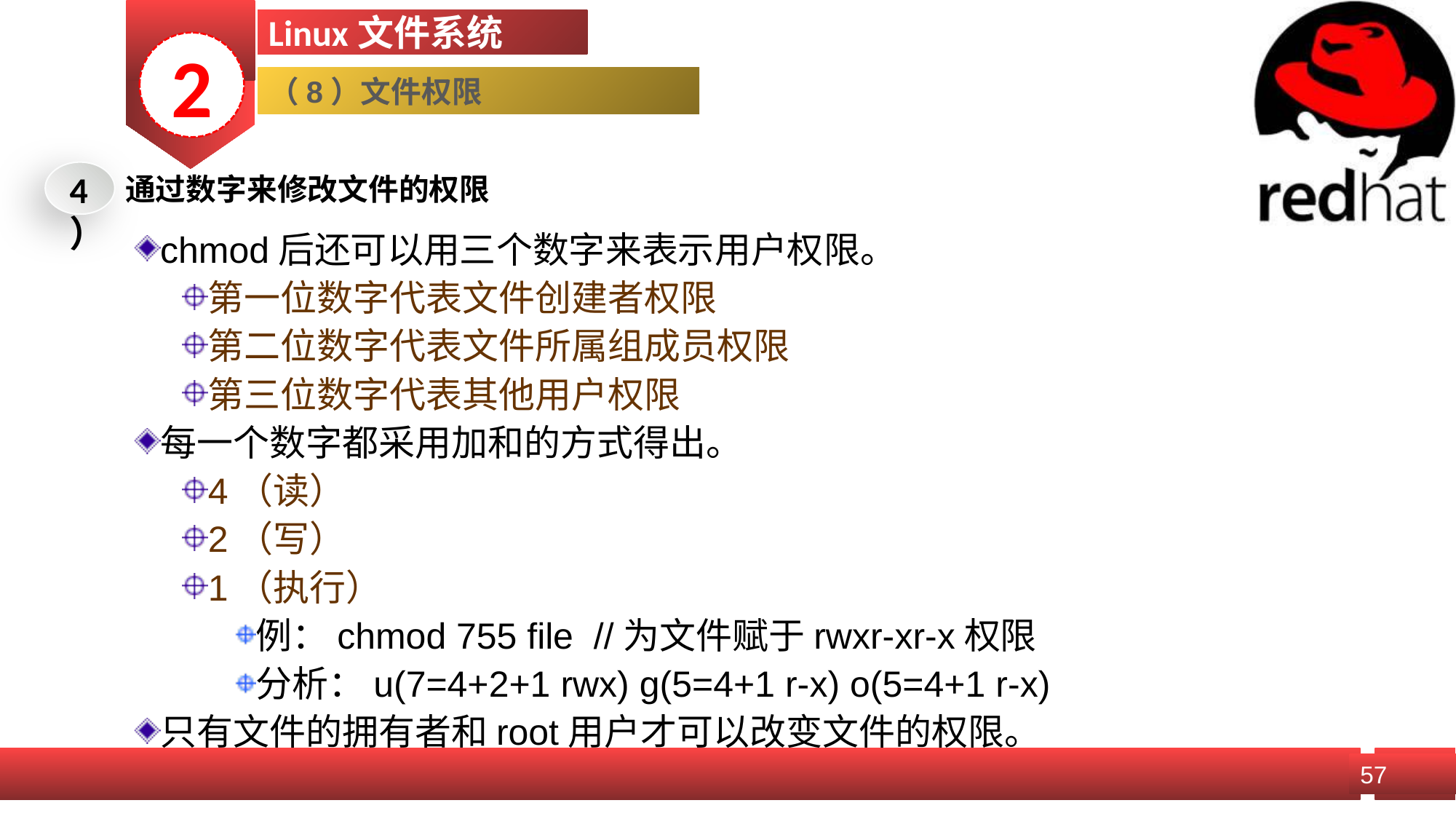

Linux文件系统
2
（8）文件权限
4）

通过数字来修改文件的权限
chmod后还可以用三个数字来表示用户权限。
第一位数字代表文件创建者权限
第二位数字代表文件所属组成员权限
第三位数字代表其他用户权限
每一个数字都采用加和的方式得出。
4（读）
2（写）
1（执行）
例：chmod 755 file  //为文件赋于rwxr-xr-x权限
分析：u(7=4+2+1 rwx) g(5=4+1 r-x) o(5=4+1 r-x)
只有文件的拥有者和root用户才可以改变文件的权限。